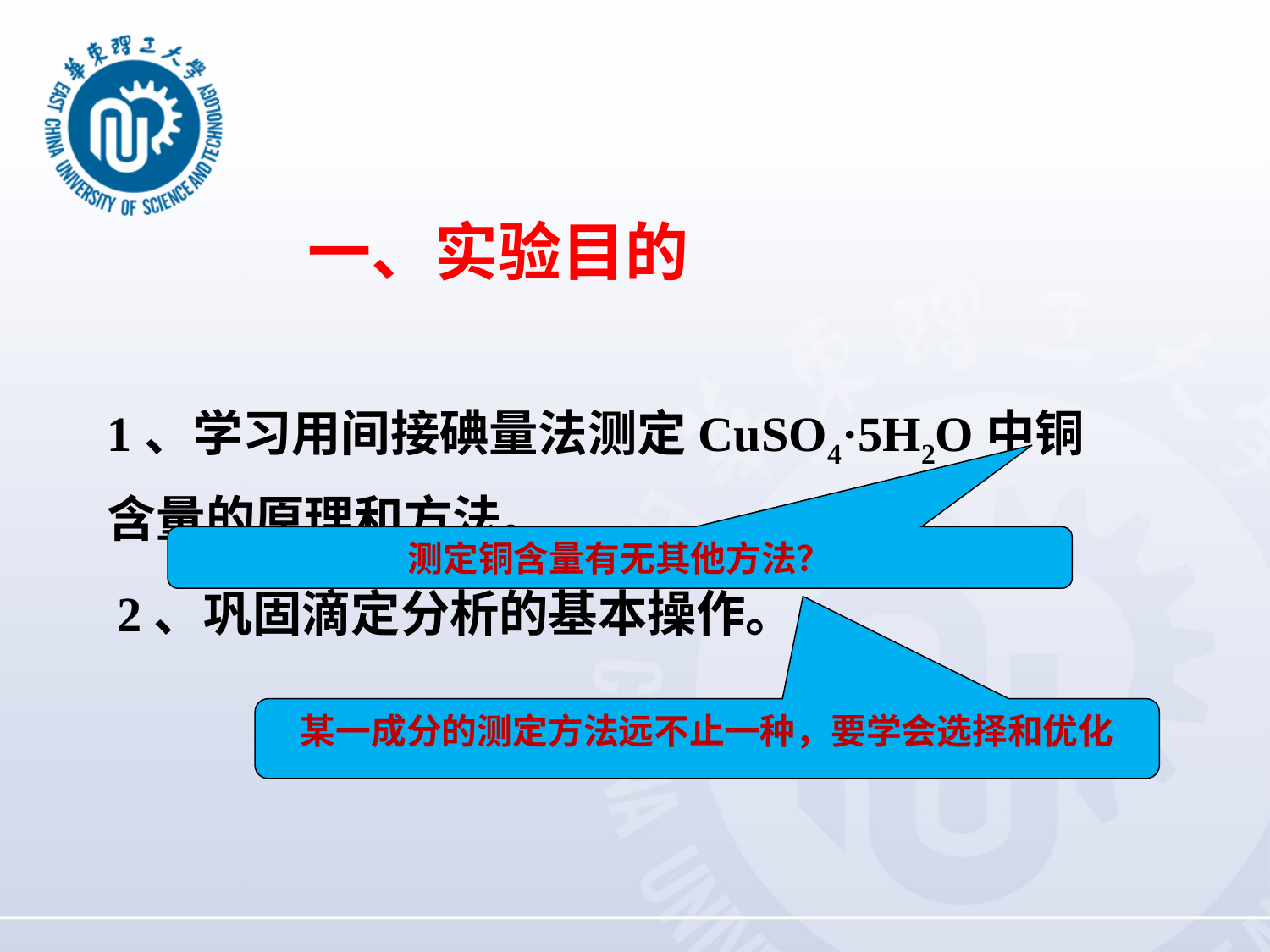

一、实验目的
1、学习用间接碘量法测定CuSO4·5H2O中铜含量的原理和方法。
测定铜含量有无其他方法？
2、巩固滴定分析的基本操作。
某一成分的测定方法远不止一种，要学会选择和优化